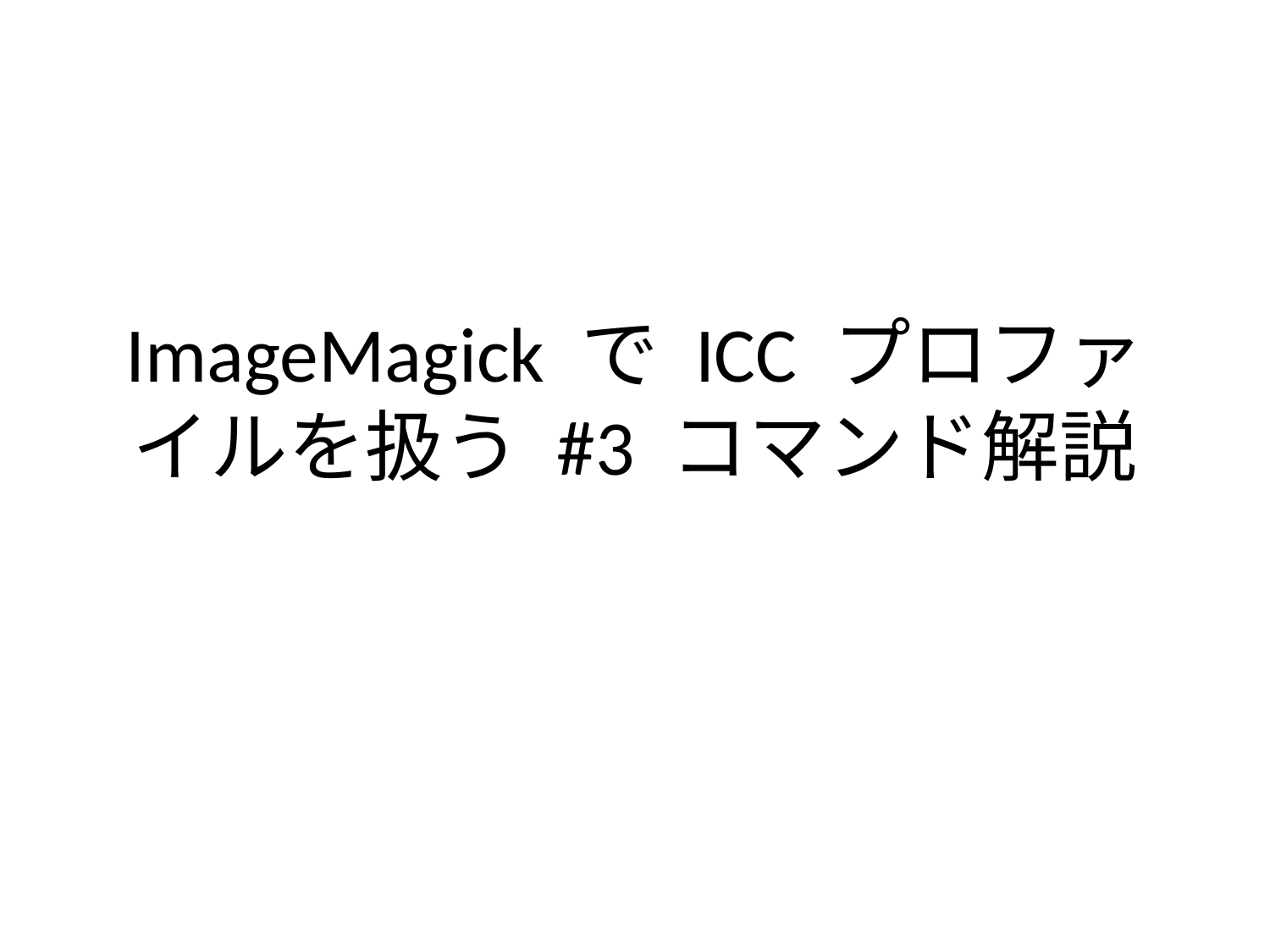

# ImageMagick で ICC プロファイルを扱う #3 コマンド解説